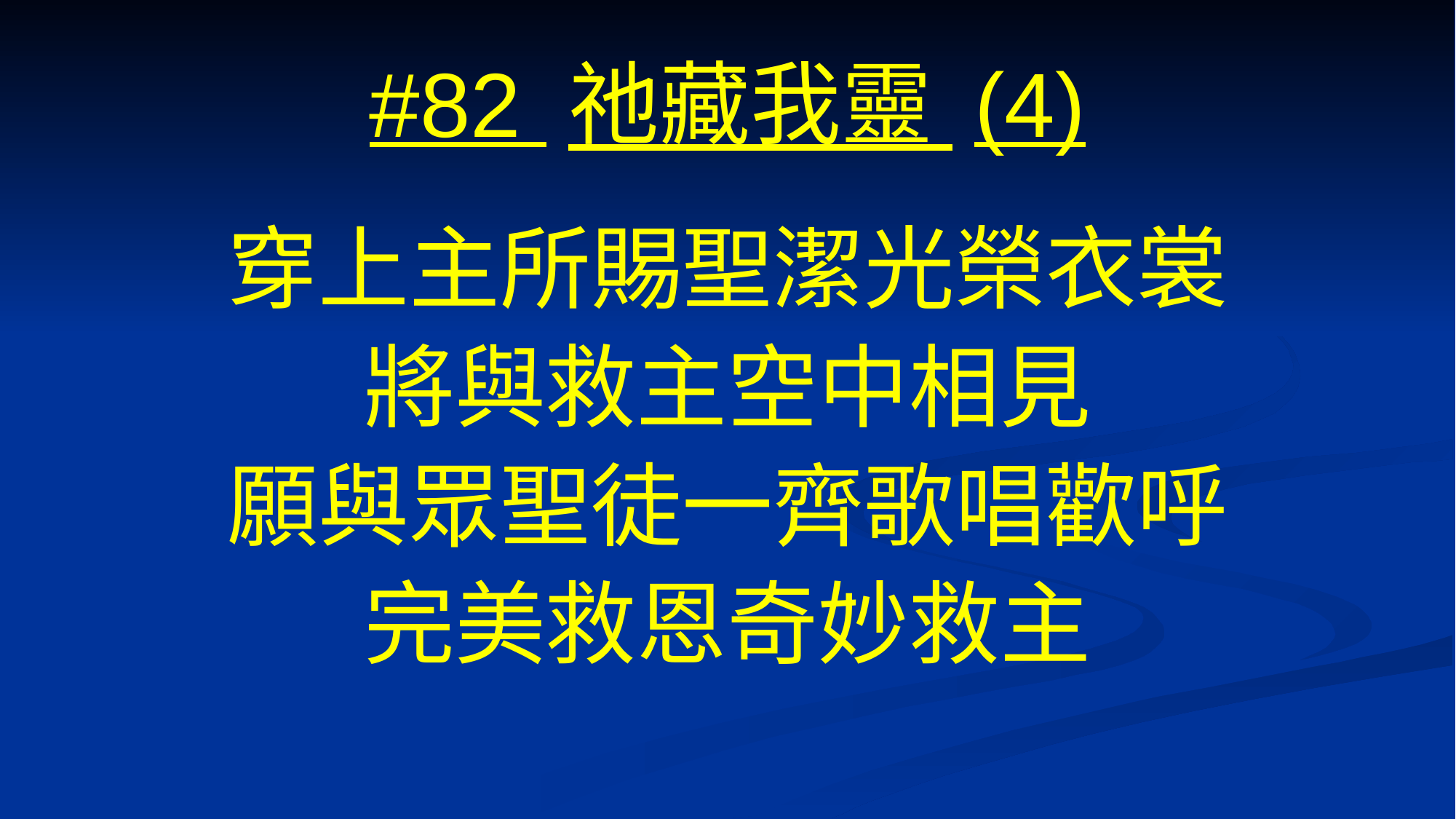

# #82 祂藏我靈 (4)
穿上主所賜聖潔光榮衣裳
將與救主空中相見
願與眾聖徒一齊歌唱歡呼
完美救恩奇妙救主